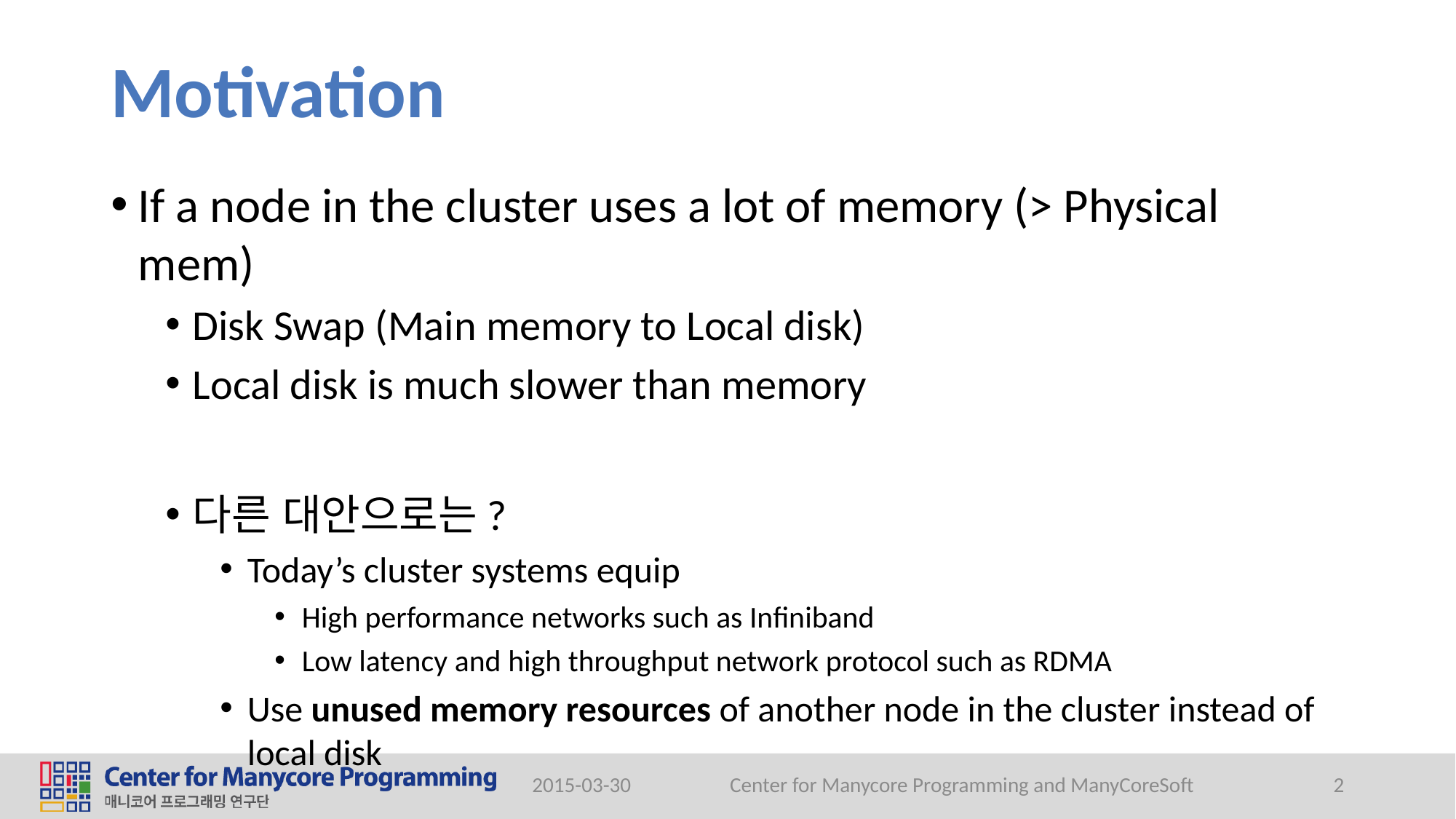

# Motivation
If a node in the cluster uses a lot of memory (> Physical mem)
Disk Swap (Main memory to Local disk)
Local disk is much slower than memory

다른 대안으로는?
Today’s cluster systems equip
High performance networks such as Infiniband
Low latency and high throughput network protocol such as RDMA
Use unused memory resources of another node in the cluster instead of local disk

2015-03-30
Center for Manycore Programming and ManyCoreSoft
2